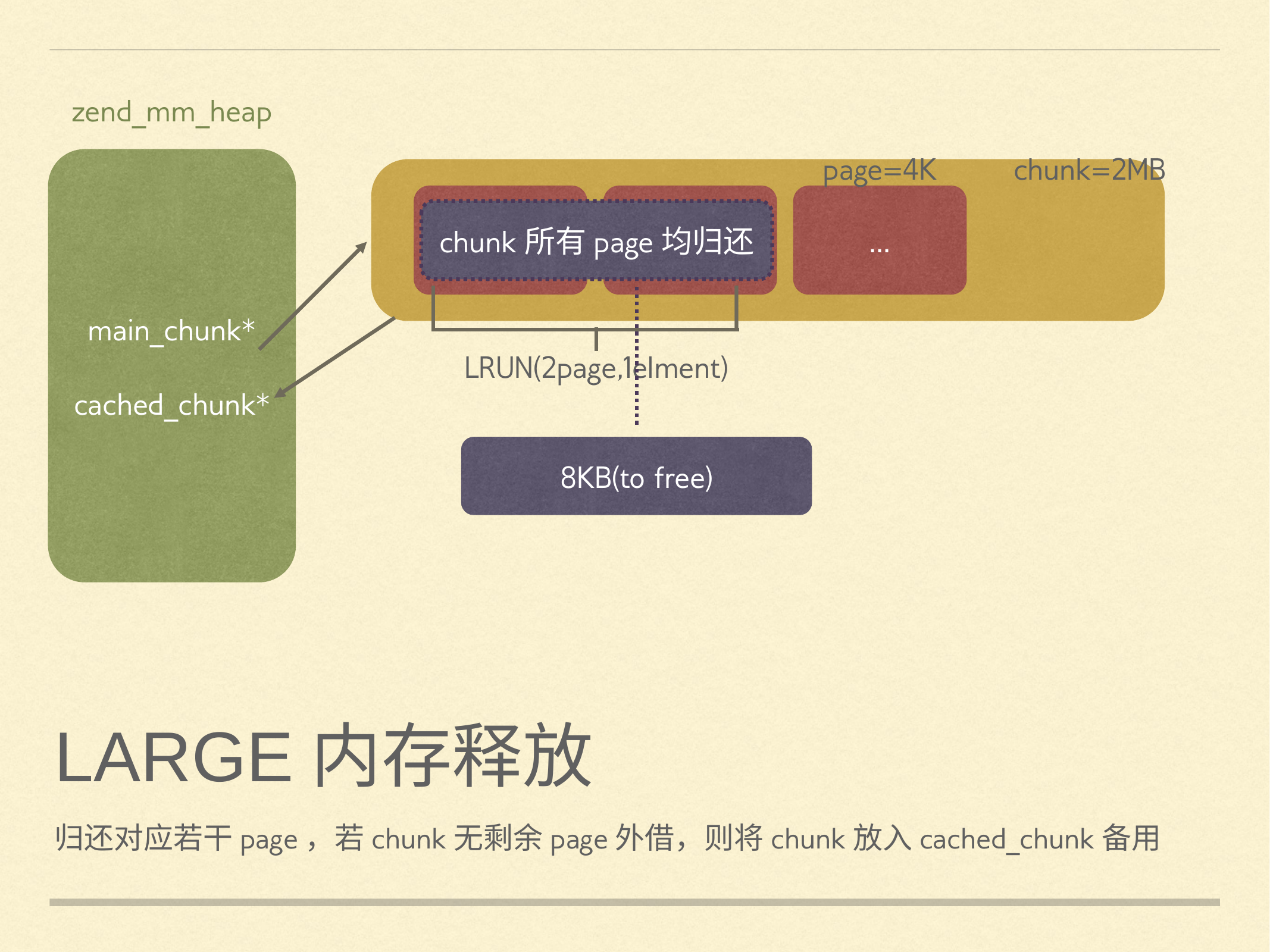

zend_mm_heap
main_chunk*

cached_chunk*
page=4K
chunk=2MB

...
chunk所有page均归还

LRUN(2page,1elment)
8KB(to free)
# large内存释放
归还对应若干page，若chunk无剩余page外借，则将chunk放入cached_chunk备用